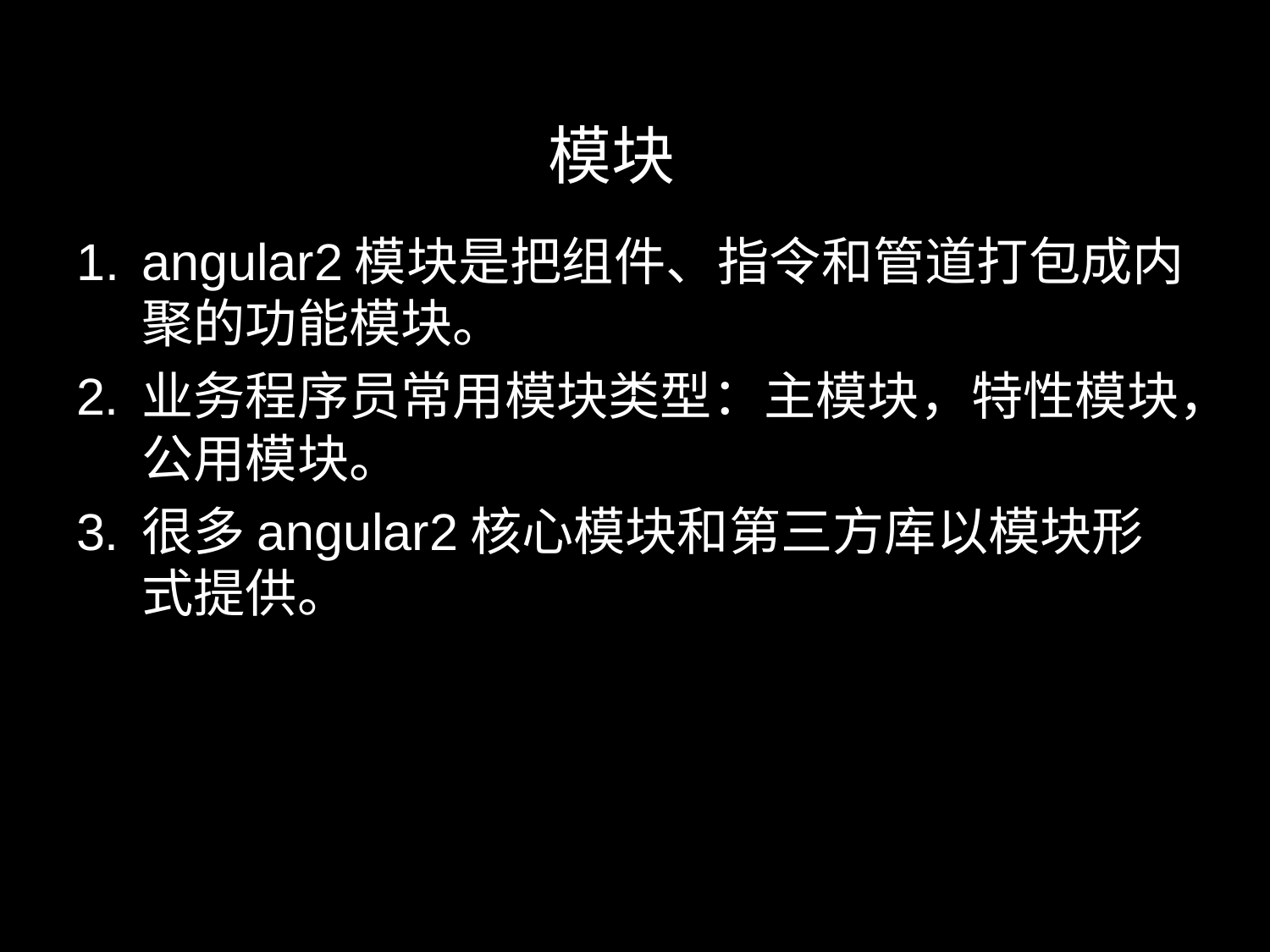

# 模块
angular2模块是把组件、指令和管道打包成内聚的功能模块。
业务程序员常用模块类型：主模块，特性模块，公用模块。
很多angular2核心模块和第三方库以模块形式提供。